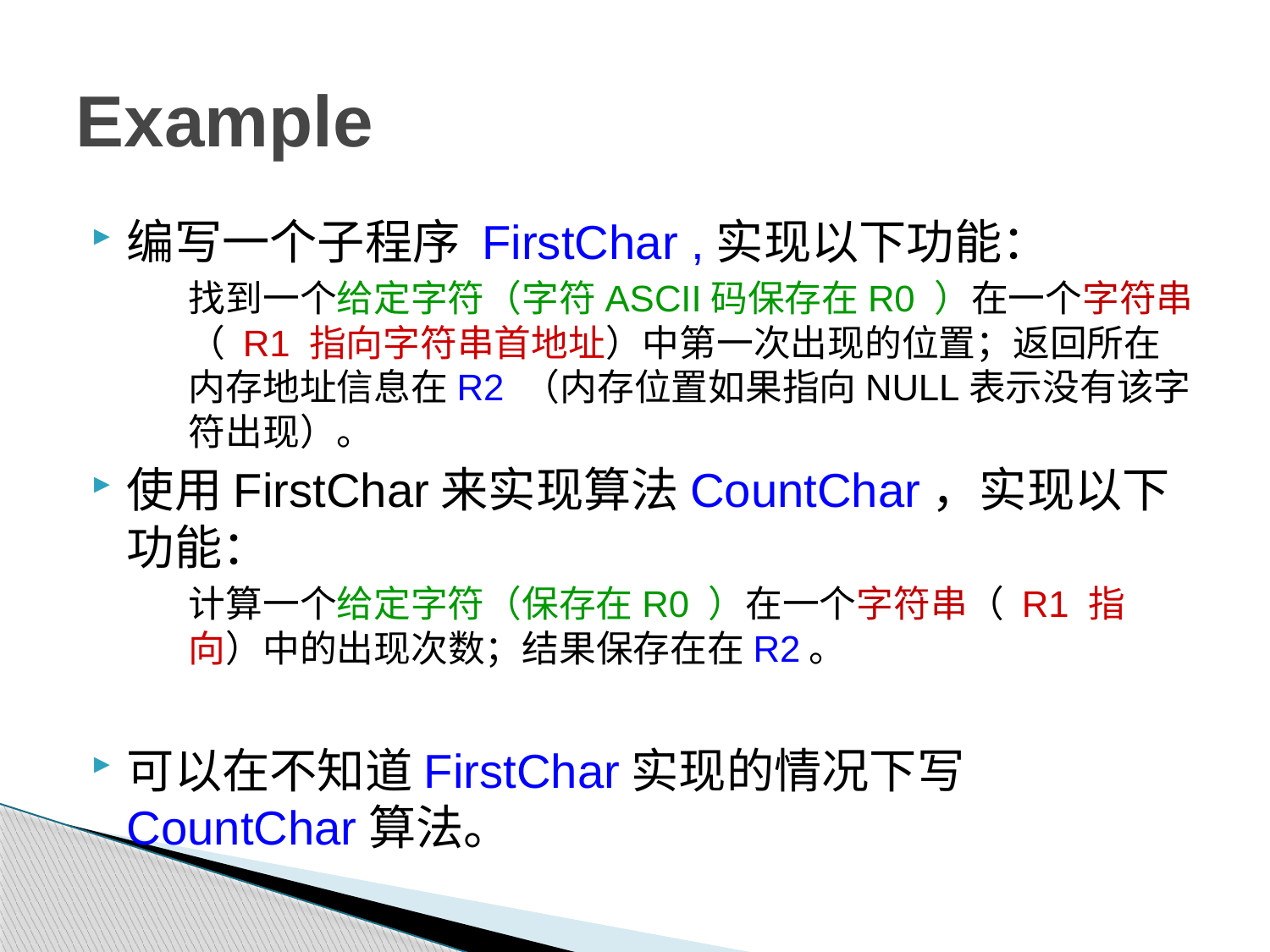

# Example
编写一个子程序 FirstChar ,实现以下功能：
找到一个给定字符（字符ASCII码保存在R0 ）在一个字符串（ R1 指向字符串首地址）中第一次出现的位置；返回所在内存地址信息在R2 （内存位置如果指向NULL表示没有该字符出现）。
使用FirstChar来实现算法CountChar，实现以下功能：
计算一个给定字符（保存在R0 ）在一个字符串（ R1 指向）中的出现次数；结果保存在在R2。

可以在不知道FirstChar实现的情况下写CountChar算法。